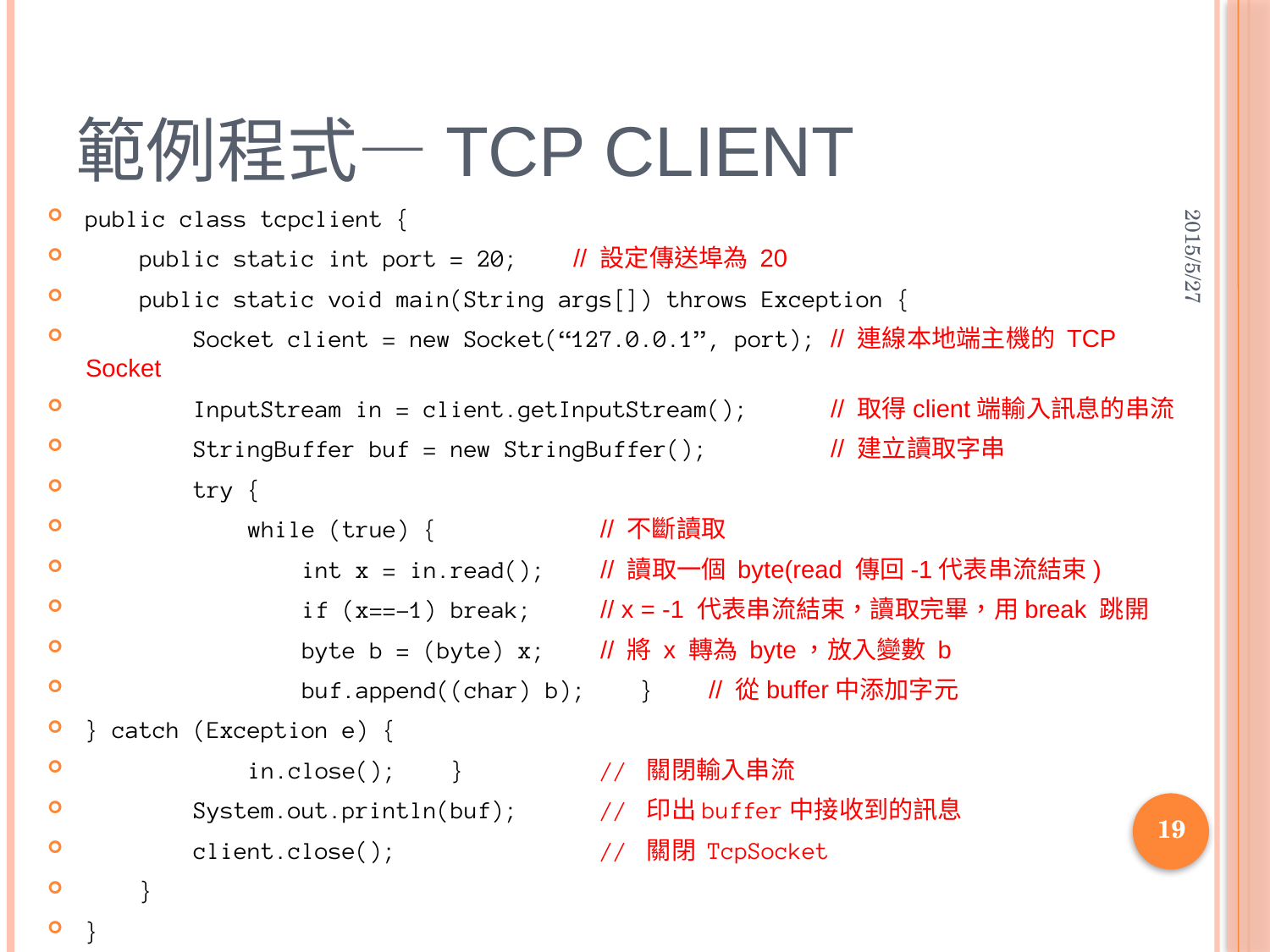

# 範例程式—TCP Client
2015/5/27
public class tcpclient {
    public static int port = 20;    // 設定傳送埠為 20
    public static void main(String args[]) throws Exception {
        Socket client = new Socket(“127.0.0.1”, port); // 連線本地端主機的 TCP Socket
        InputStream in = client.getInputStream();      // 取得client端輸入訊息的串流
        StringBuffer buf = new StringBuffer();         // 建立讀取字串
        try {
            while (true) {            // 不斷讀取
                int x = in.read();    // 讀取一個 byte(read 傳回-1代表串流結束)
                if (x==-1) break;     // x = -1 代表串流結束，讀取完畢，用break 跳開
                byte b = (byte) x;    // 將 x 轉為 byte，放入變數 b
                buf.append((char) b);    }    // 從buffer中添加字元
} catch (Exception e) {
            in.close();    }          // 關閉輸入串流
        System.out.println(buf);      // 印出buffer中接收到的訊息
        client.close();               // 關閉 TcpSocket
    }
}
19